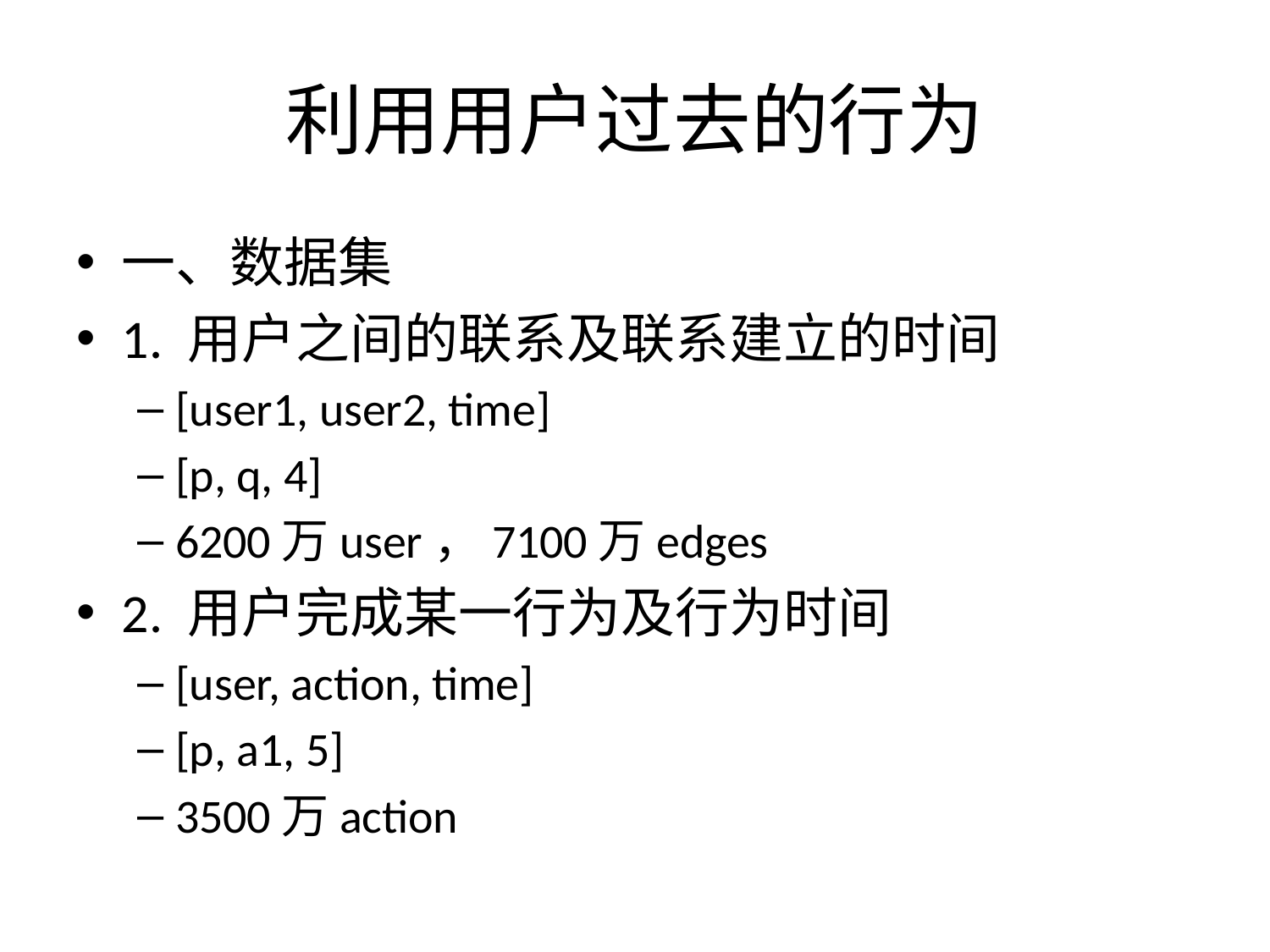

# 利用用户过去的行为
一、数据集
1. 用户之间的联系及联系建立的时间
[user1, user2, time]
[p, q, 4]
6200万user，7100万edges
2. 用户完成某一行为及行为时间
[user, action, time]
[p, a1, 5]
3500万action